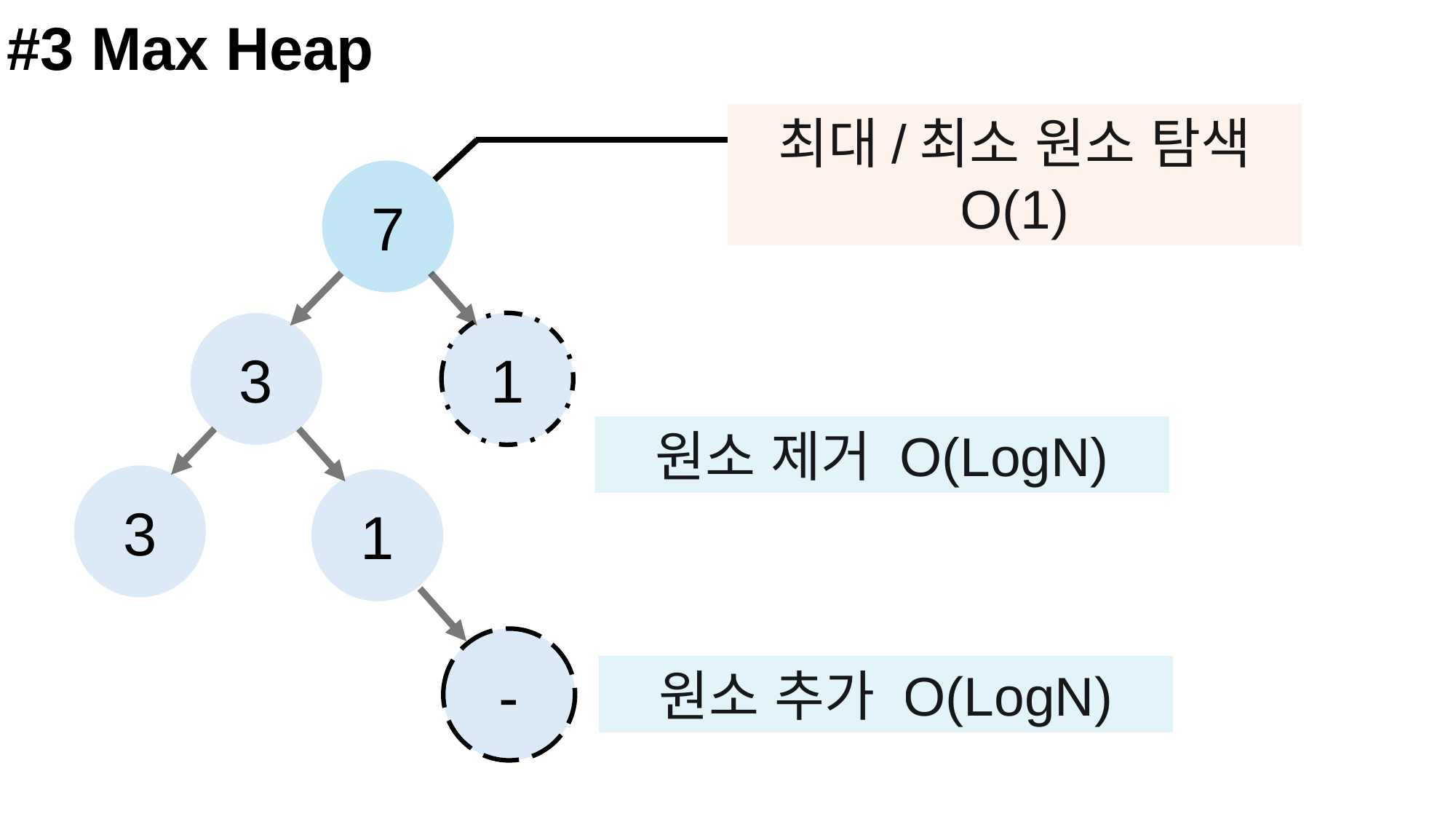

#3 Max Heap
최대/최소 원소 탐색 O(1)
7
3
1
원소 제거 O(LogN)
3
1
-
원소 추가 O(LogN)